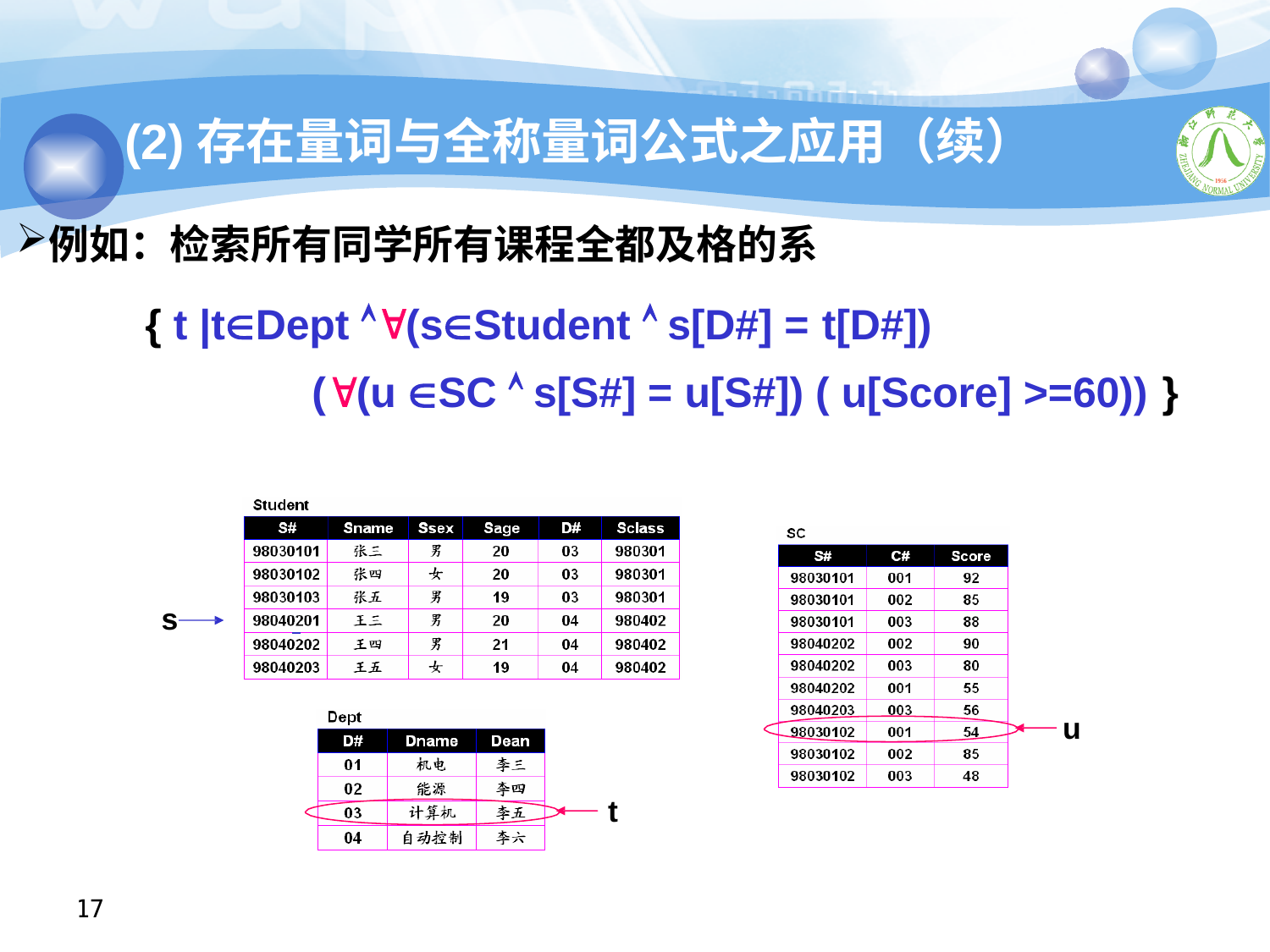

# (2)存在量词与全称量词公式之应用（续）
例如：检索所有同学所有课程全都及格的系
{ t |t∈Dept ∧∀(s∈Student ∧ s[D#] = t[D#])
(∀(u ∈SC ∧ s[S#] = u[S#]) ( u[Score] >=60)) }

s

u

t

17